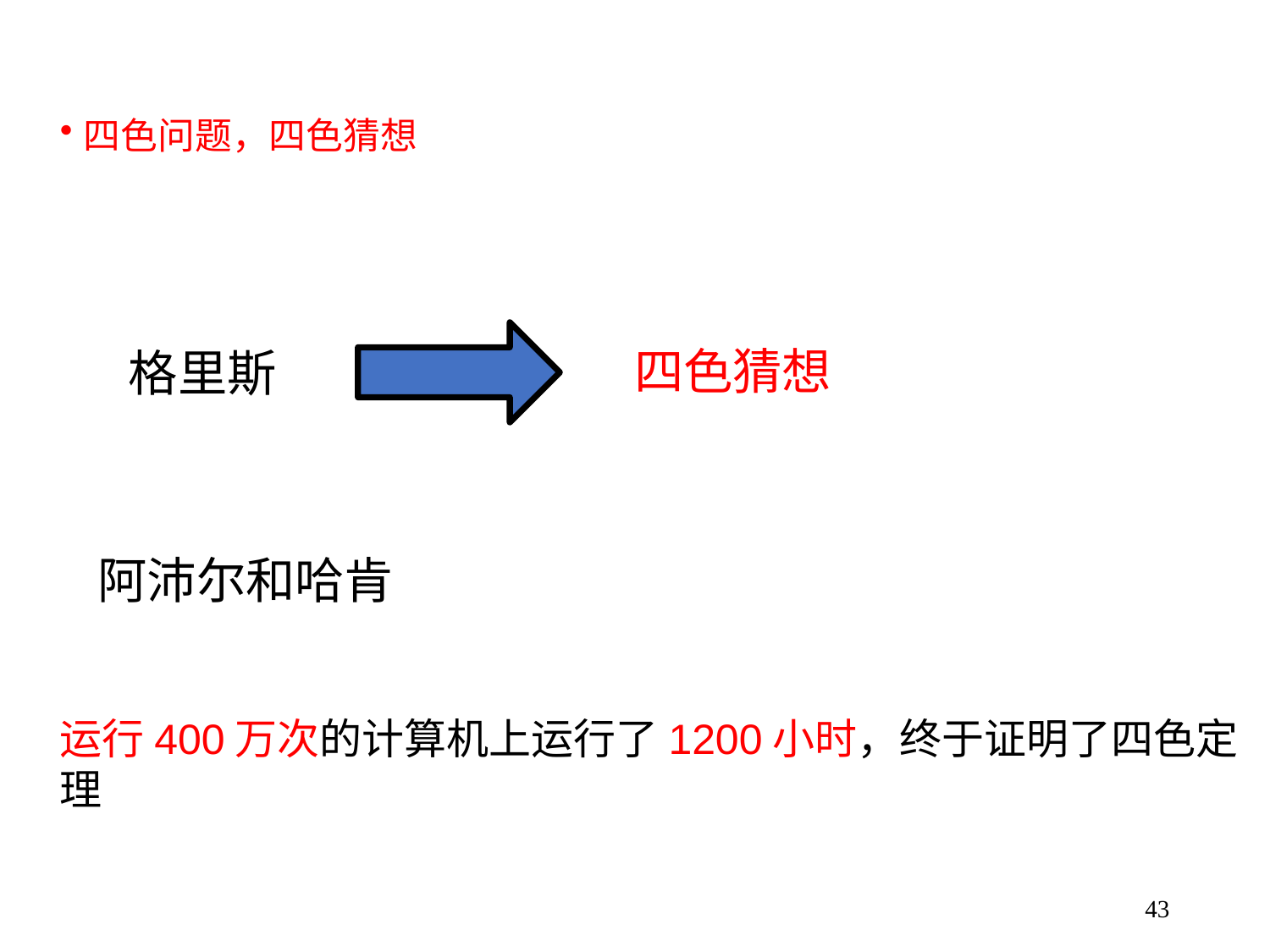

四色问题，四色猜想

四色猜想
格里斯
阿沛尔和哈肯
运行400万次的计算机上运行了1200小时，终于证明了四色定理
43